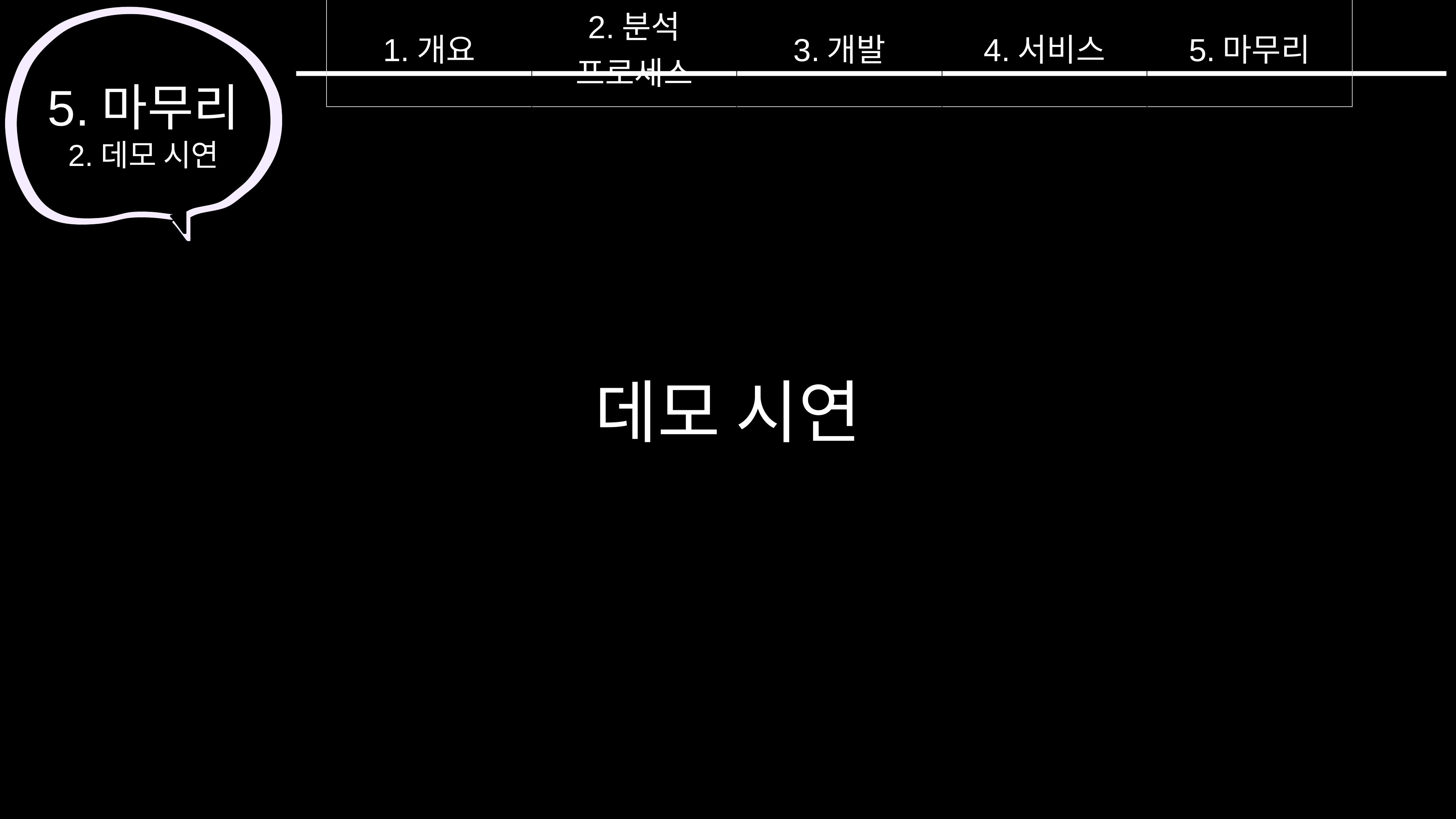

| 1.개요 | 2.분석 프로세스 | 3.개발 | 4.서비스 | 5.마무리 |
| --- | --- | --- | --- | --- |

5.마무리
2.데모 시연

데모 시연